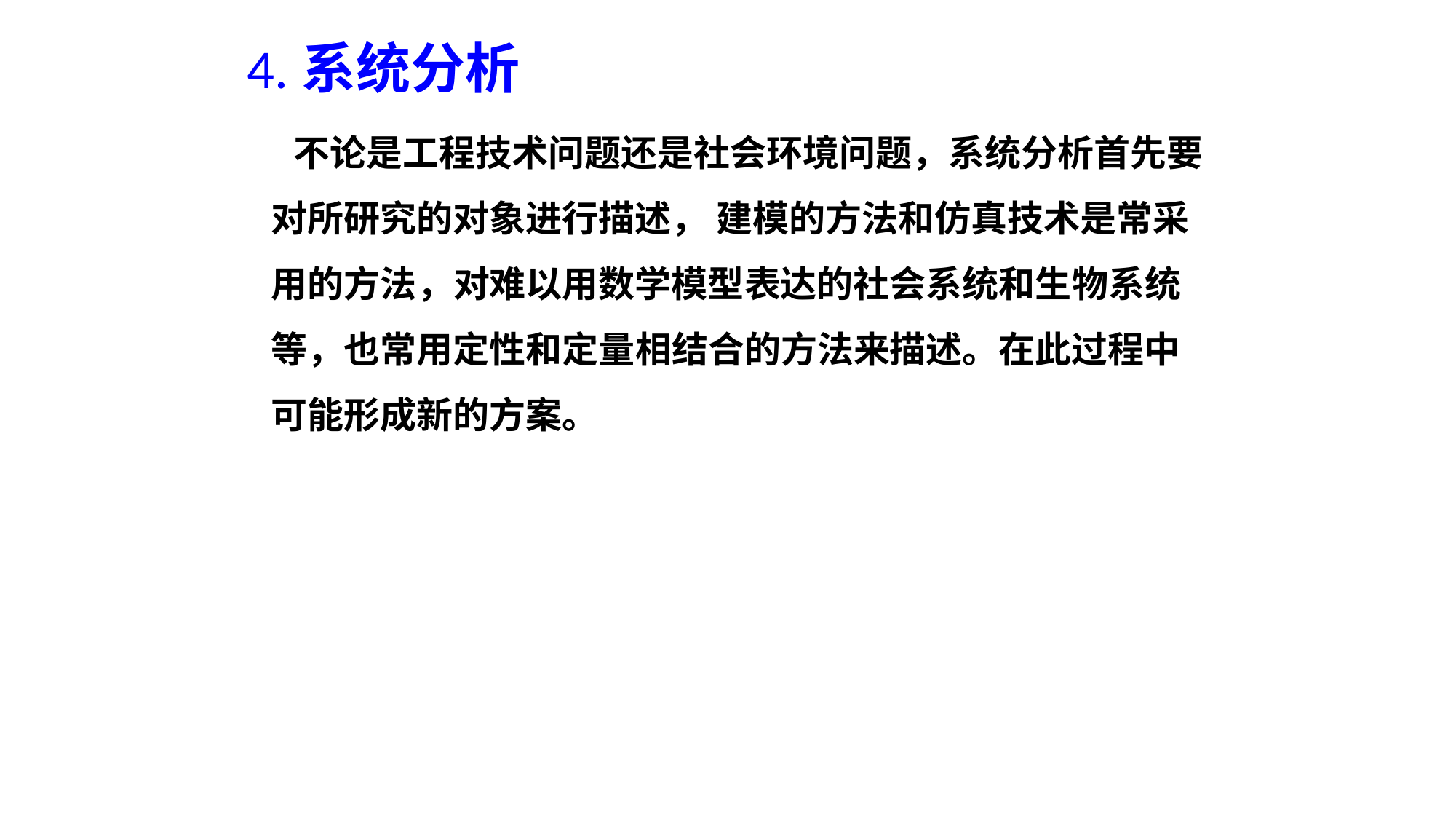

# 4.系统分析
     不论是工程技术问题还是社会环境问题，系统分析首先要对所研究的对象进行描述， 建模的方法和仿真技术是常采用的方法，对难以用数学模型表达的社会系统和生物系统 等，也常用定性和定量相结合的方法来描述。在此过程中可能形成新的方案。